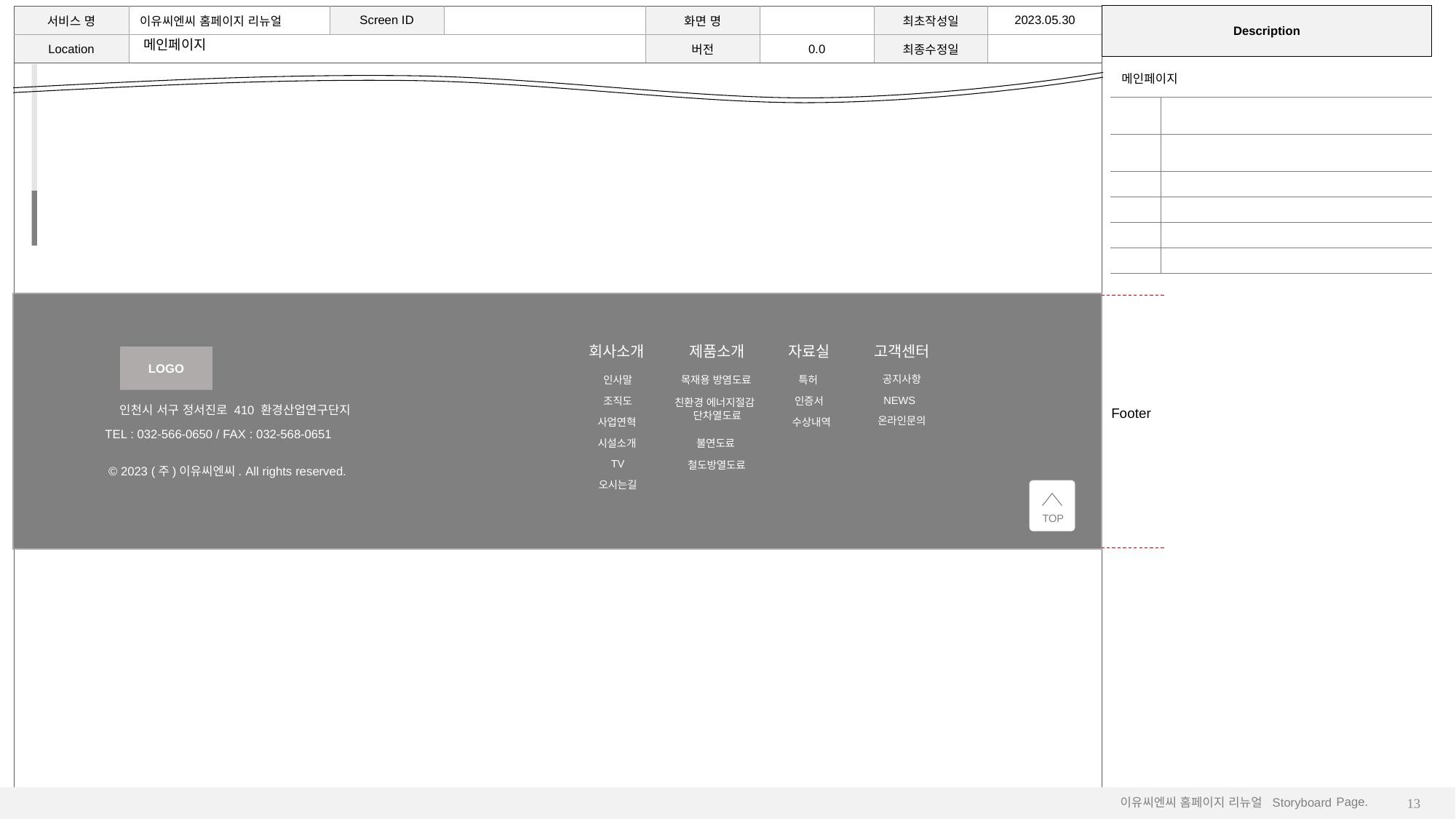

메인페이지
| 메인페이지 |  |
| --- | --- |
|  |  |
|  |  |
|  |  |
|  |  |
|  |  |
|  |  |

회사소개
제품소개
자료실
고객센터
인사말
조직도
사업연혁
시설소개
TV
오시는길
LOGO
공지사항
특허
목재용 방염도료
NEWS
인증서
친환경 에너지절감
 단차열도료
인천시 서구 정서진로 410 환경산업연구단지
온라인문의
수상내역
TEL : 032-566-0650 / FAX : 032-568-0651
불연도료
철도방열도료
© 2023 (주)이유씨엔씨. All rights reserved.
Footer

TOP
13